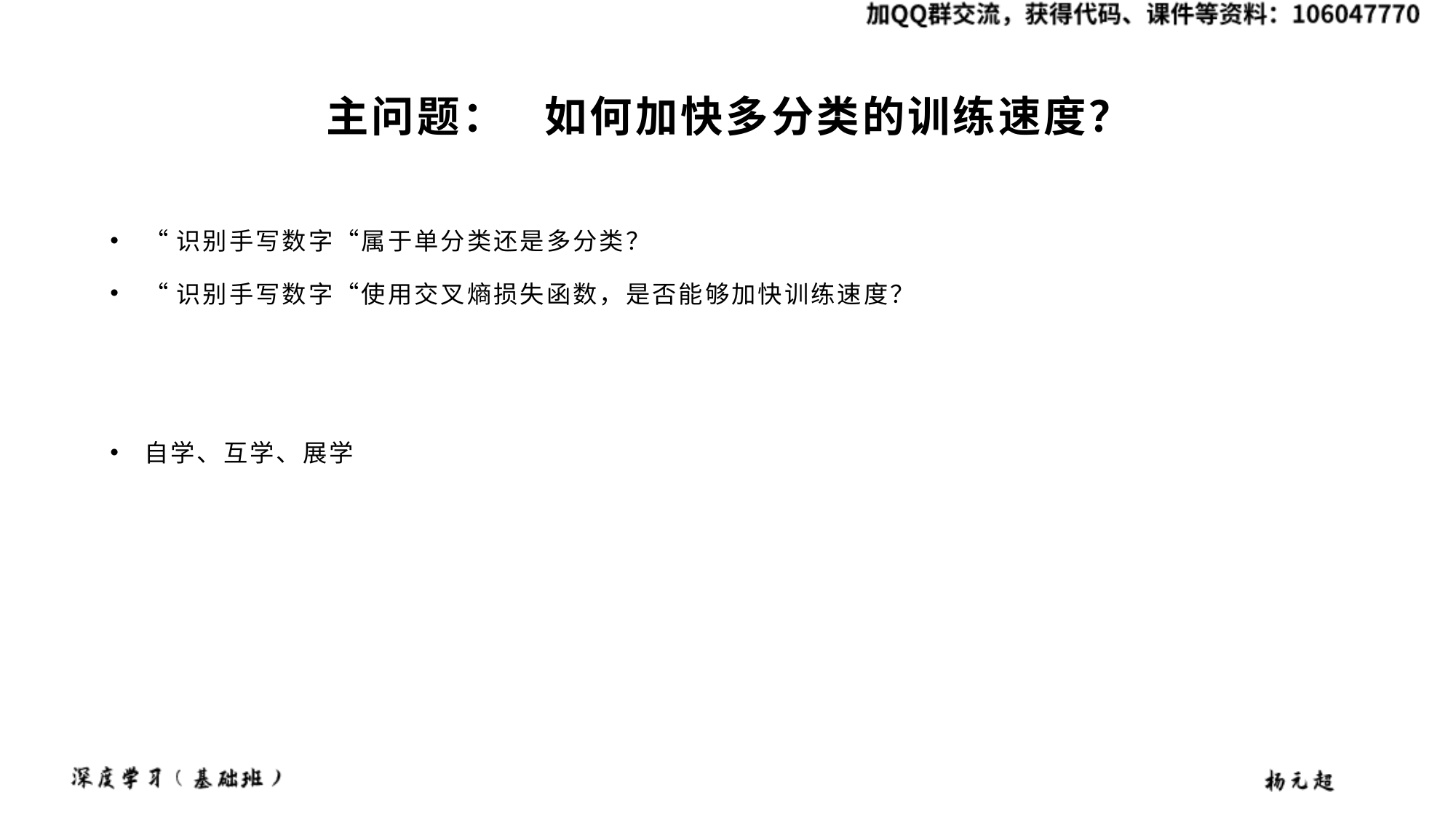

# 主问题：	如何加快多分类的训练速度？
“识别手写数字“属于单分类还是多分类？
“识别手写数字“使用交叉熵损失函数，是否能够加快训练速度？

自学、互学、展学